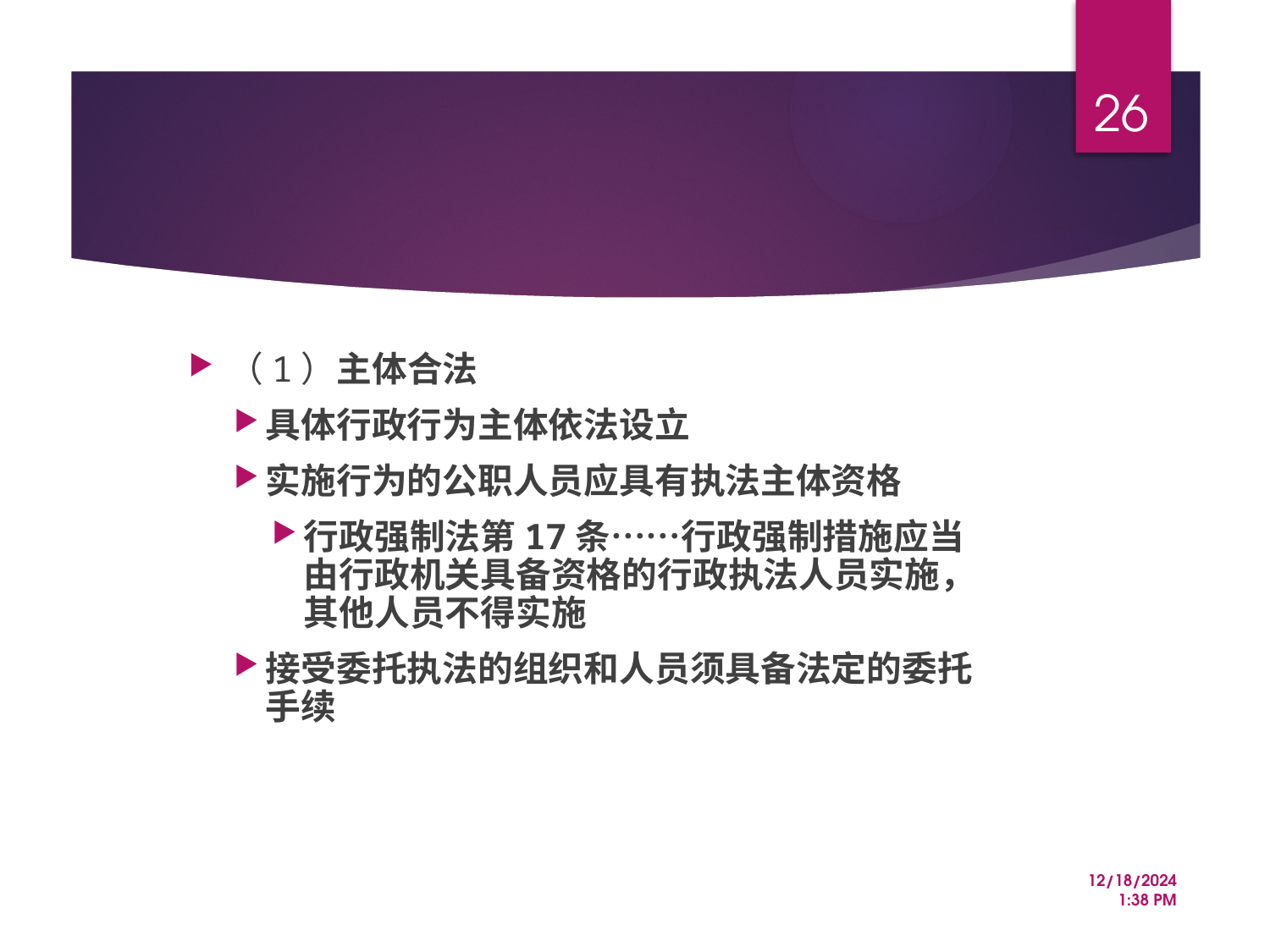

26
#
（1）主体合法
具体行政行为主体依法设立
实施行为的公职人员应具有执法主体资格
行政强制法第17条……行政强制措施应当由行政机关具备资格的行政执法人员实施，其他人员不得实施
接受委托执法的组织和人员须具备法定的委托手续

12/18/2024 1:38 PM